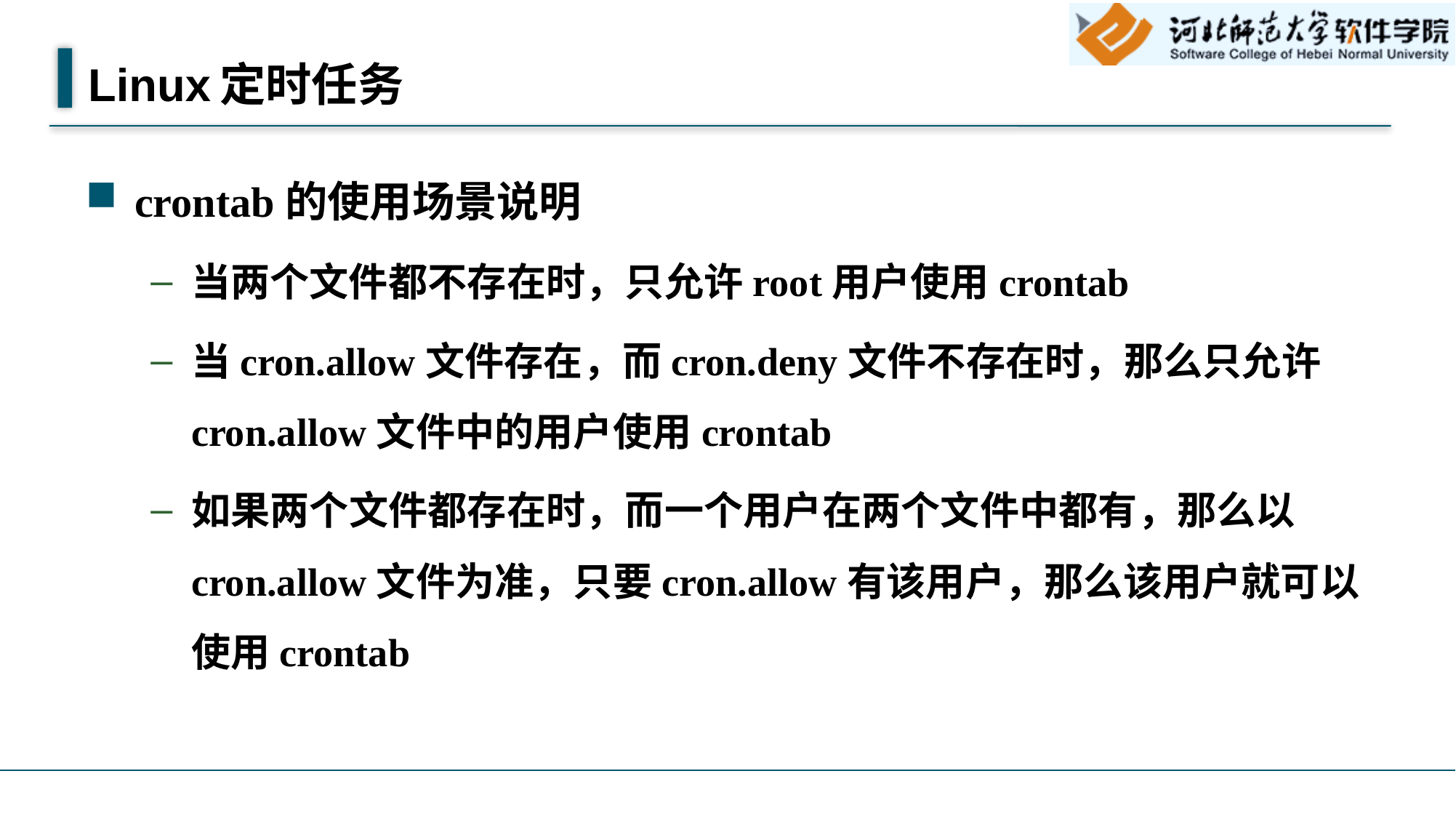

# Linux定时任务
crontab的使用场景说明
当两个文件都不存在时，只允许root用户使用crontab
当cron.allow文件存在，而cron.deny文件不存在时，那么只允许cron.allow文件中的用户使用crontab
如果两个文件都存在时，而一个用户在两个文件中都有，那么以cron.allow文件为准，只要cron.allow有该用户，那么该用户就可以使用crontab